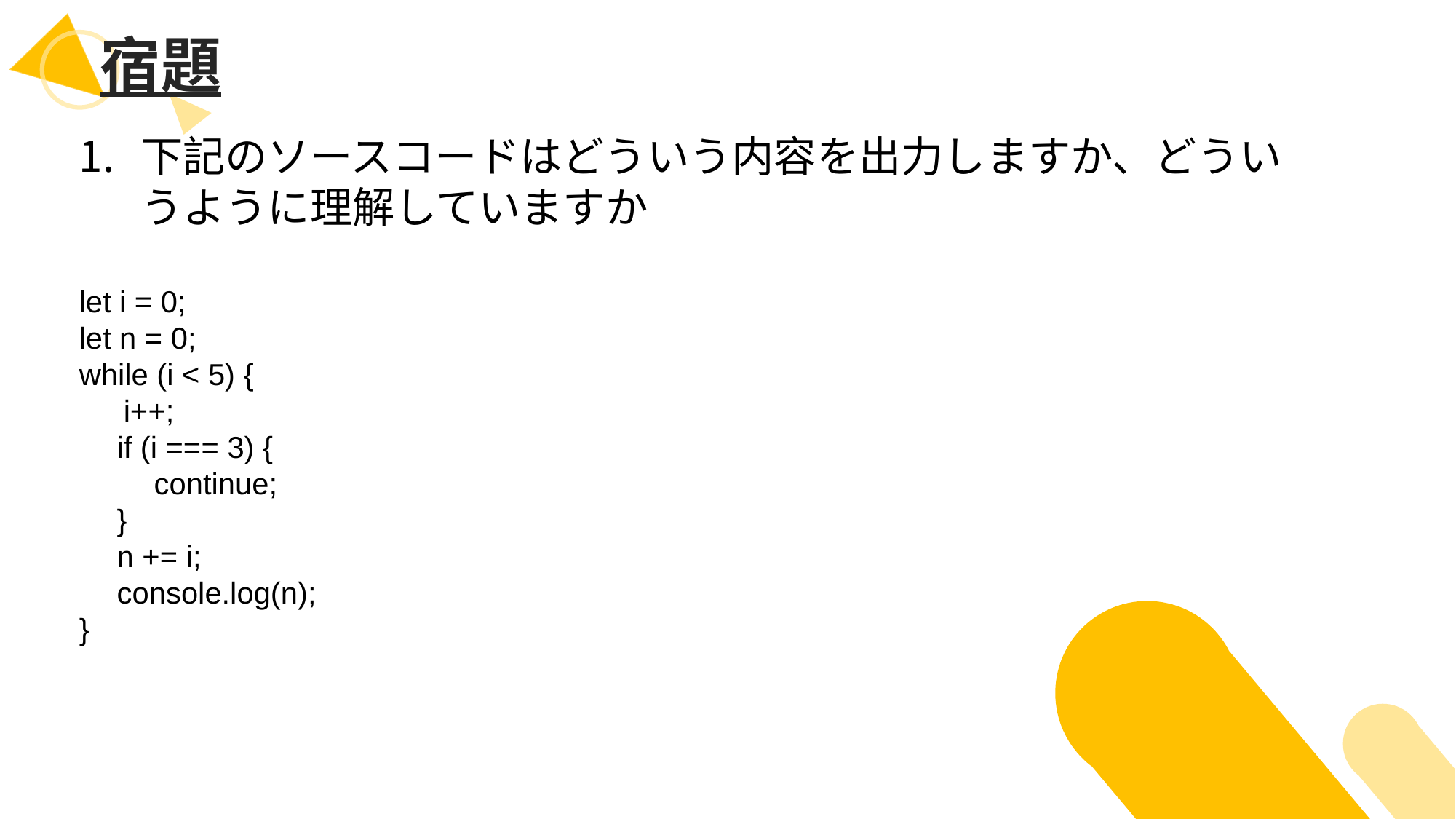

宿題

下記のソースコードはどういう内容を出力しますか、どういうように理解していますか

let i = 0;
let n = 0;
while (i < 5) {
　 i++;
　if (i === 3) {
　　 continue;
　}
　n += i;
　console.log(n);
}